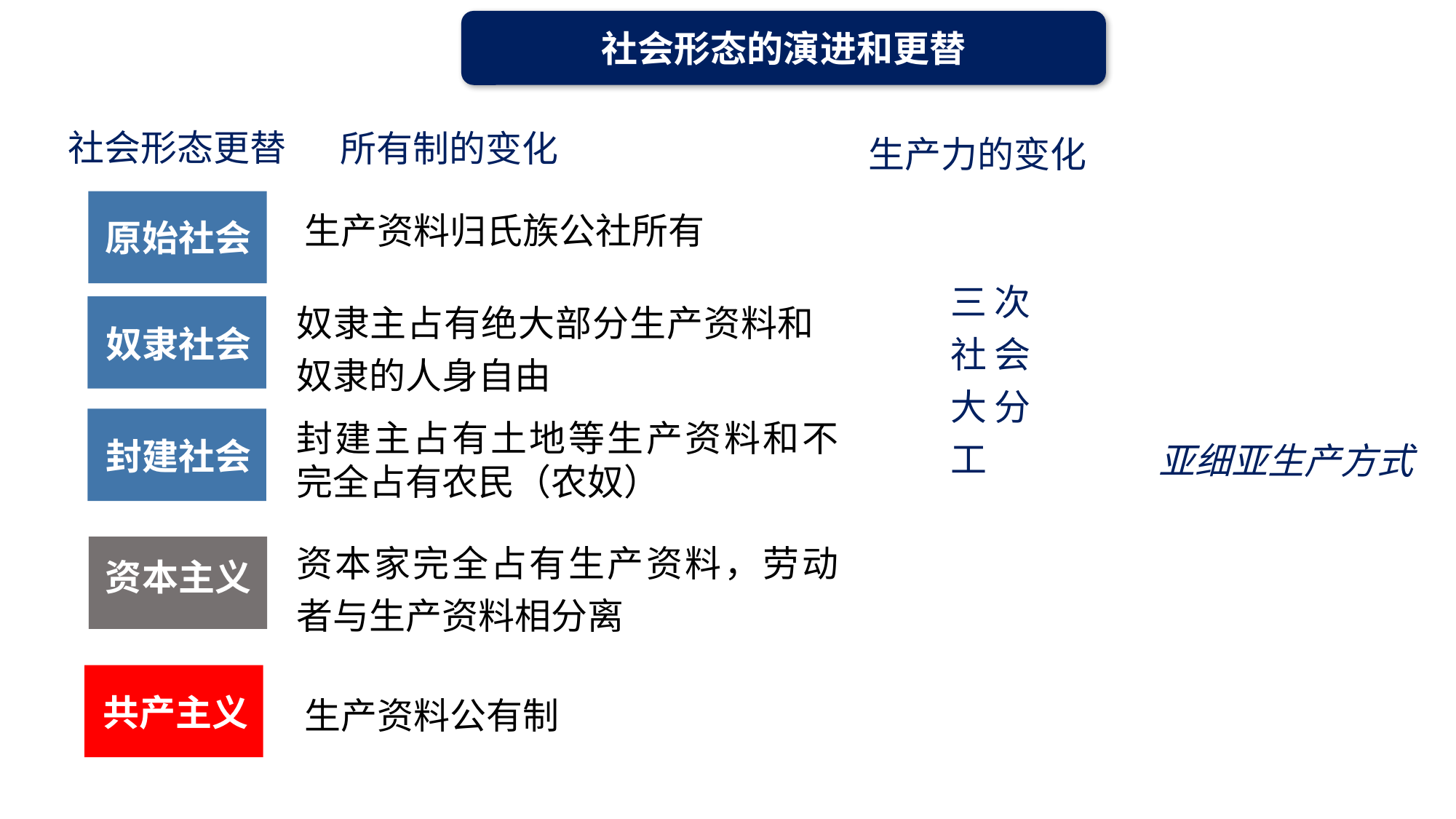

社会形态的演进和更替

社会形态更替
所有制的变化
生产力的变化

原始社会
生产资料归氏族公社所有
原始社会
奴隶主占有绝大部分生产资料和奴隶的人身自由

奴隶社会
三次社会大分工

封建主占有土地等生产资料和不完全占有农民（农奴）
亚细亚生产方式
封建社会
资本家完全占有生产资料，劳动者与生产资料相分离
原始社会

资本主义

生产资料公有制
共产主义